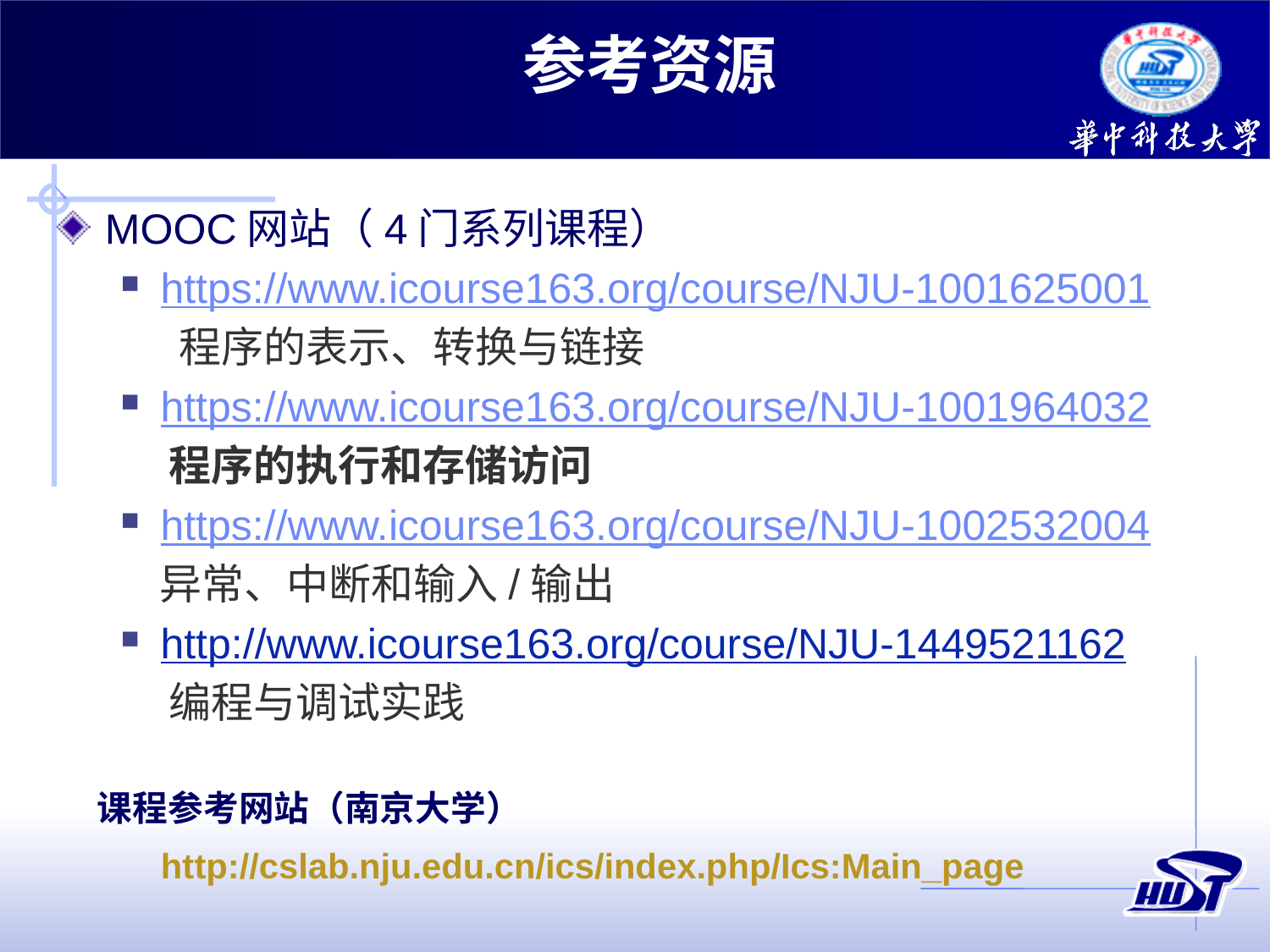

参考资源
MOOC网站（4门系列课程）
https://www.icourse163.org/course/NJU-1001625001
     程序的表示、转换与链接
https://www.icourse163.org/course/NJU-1001964032
    程序的执行和存储访问
https://www.icourse163.org/course/NJU-1002532004
   异常、中断和输入/输出
http://www.icourse163.org/course/NJU-1449521162
    编程与调试实践
课程参考网站（南京大学）
http://cslab.nju.edu.cn/ics/index.php/Ics:Main_page